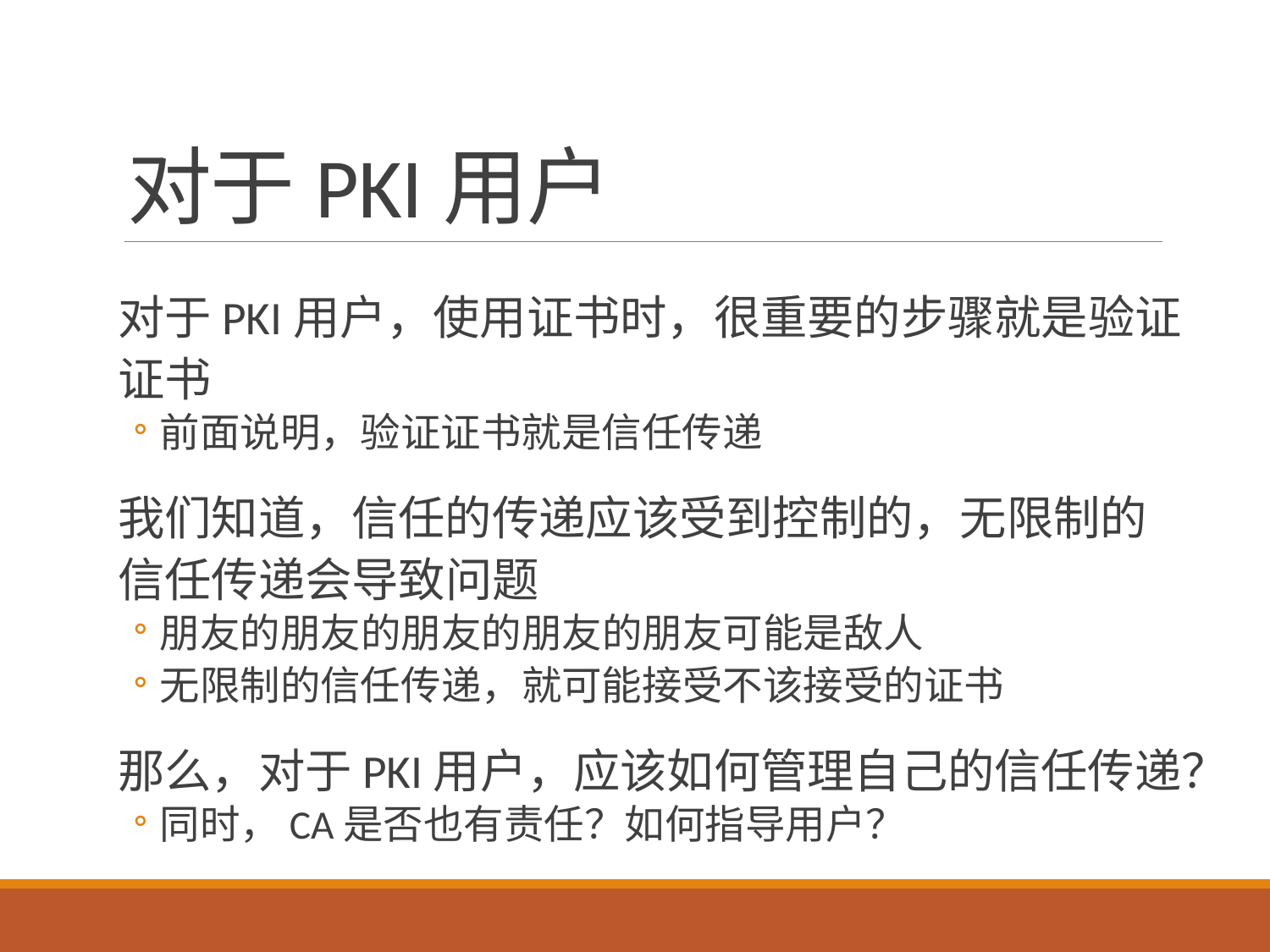

# 对于PKI用户
对于PKI用户，使用证书时，很重要的步骤就是验证证书
前面说明，验证证书就是信任传递
我们知道，信任的传递应该受到控制的，无限制的信任传递会导致问题
朋友的朋友的朋友的朋友的朋友可能是敌人
无限制的信任传递，就可能接受不该接受的证书
那么，对于PKI用户，应该如何管理自己的信任传递？
同时，CA是否也有责任？如何指导用户？
37